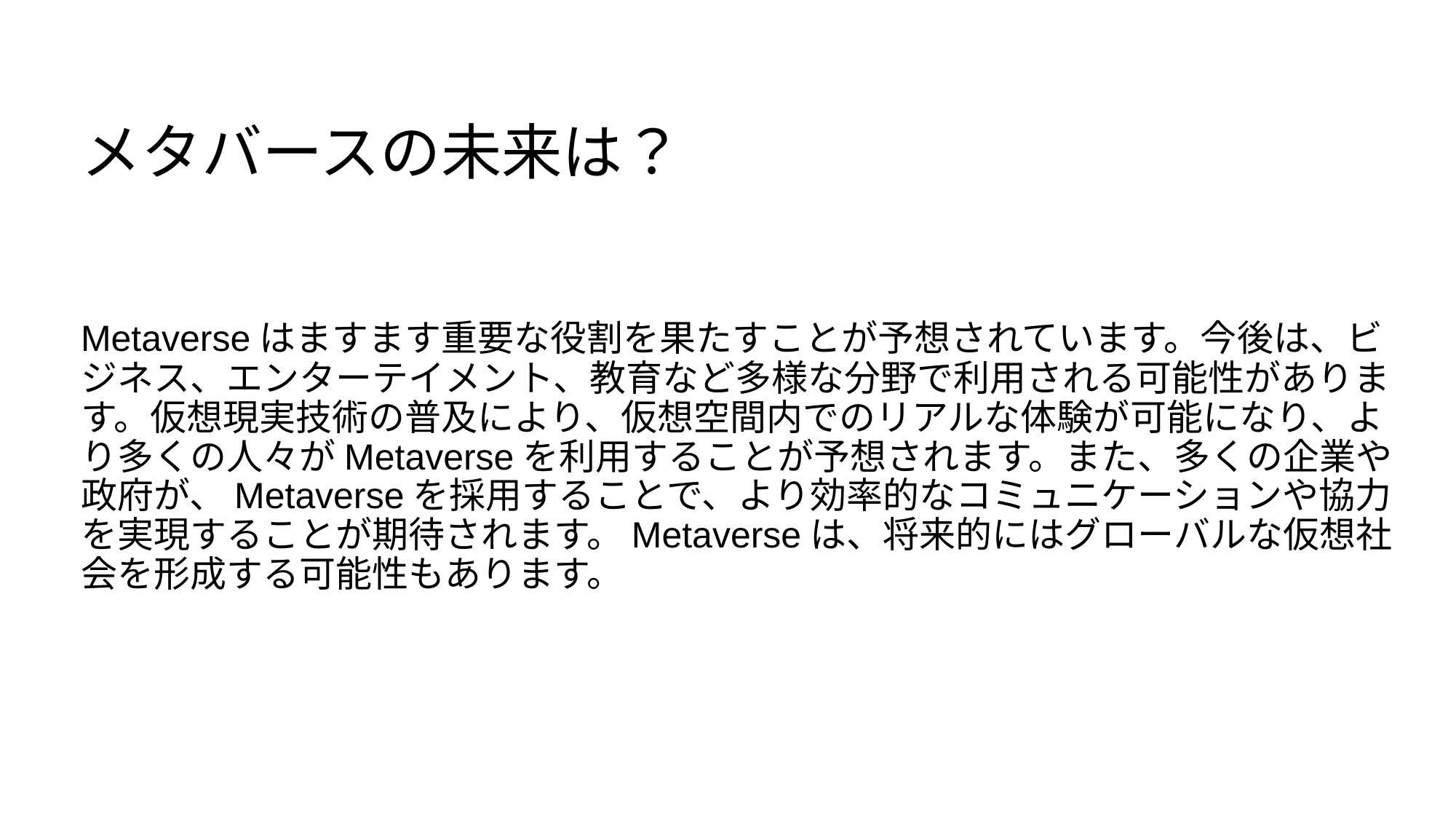

メタバースの未来は？
Metaverseはますます重要な役割を果たすことが予想されています。今後は、ビジネス、エンターテイメント、教育など多様な分野で利用される可能性があります。仮想現実技術の普及により、仮想空間内でのリアルな体験が可能になり、より多くの人々がMetaverseを利用することが予想されます。また、多くの企業や政府が、Metaverseを採用することで、より効率的なコミュニケーションや協力を実現することが期待されます。Metaverseは、将来的にはグローバルな仮想社会を形成する可能性もあります。